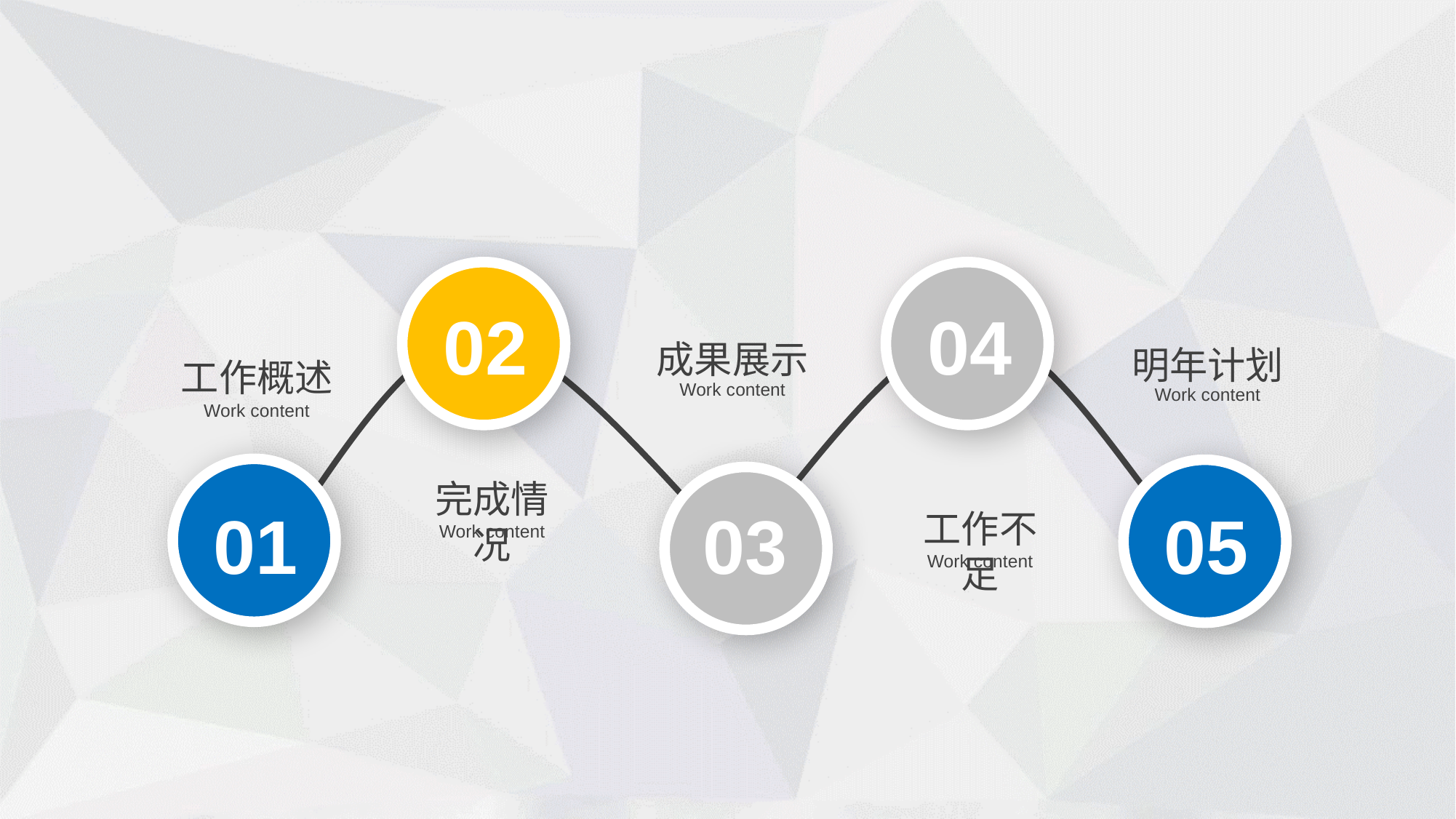

02

04

成果展示
Work content
明年计划
Work content
工作概述
Work content

01

05

03
完成情况
Work content
工作不足
Work content